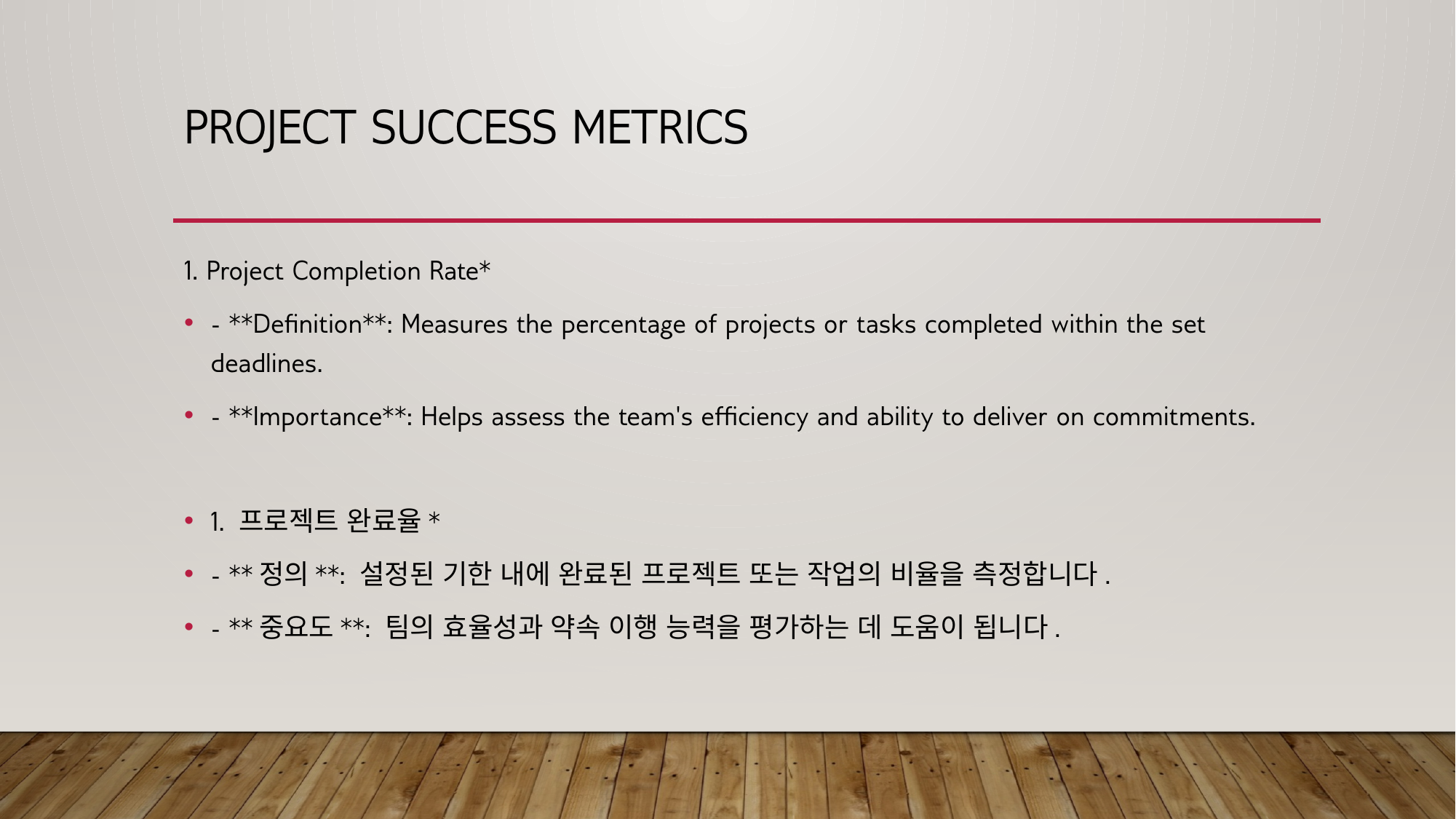

# Project Success Metrics
1. Project Completion Rate*
- **Definition**: Measures the percentage of projects or tasks completed within the set deadlines.
- **Importance**: Helps assess the team's efficiency and ability to deliver on commitments.

1. 프로젝트 완료율*
- **정의**: 설정된 기한 내에 완료된 프로젝트 또는 작업의 비율을 측정합니다.
- **중요도**: 팀의 효율성과 약속 이행 능력을 평가하는 데 도움이 됩니다.